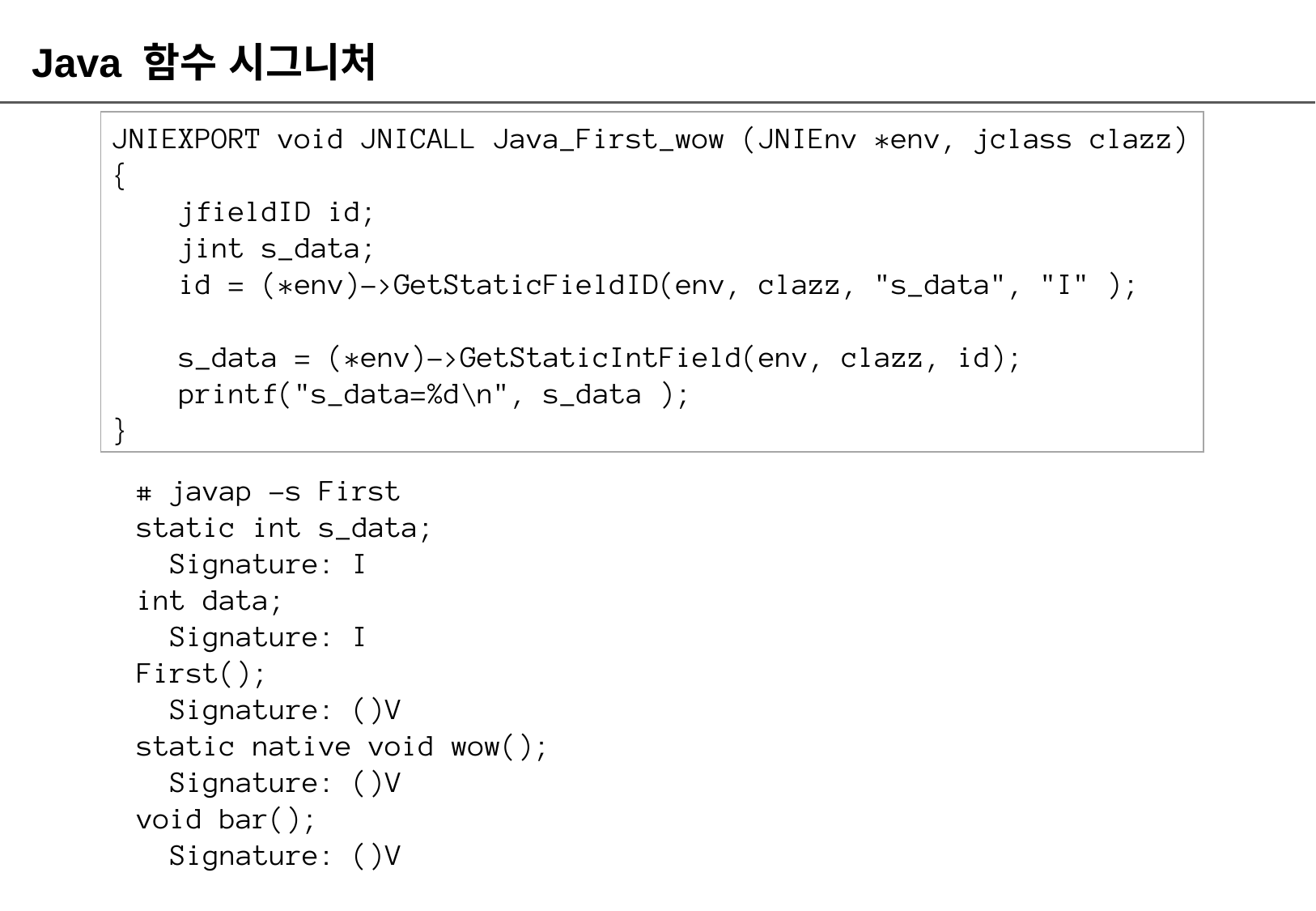

# Java 함수 시그니처
JNIEXPORT void JNICALL Java_First_wow (JNIEnv *env, jclass clazz)
{
    jfieldID id;
    jint s_data;
    id = (*env)->GetStaticFieldID(env, clazz, "s_data", "I" );

    s_data = (*env)->GetStaticIntField(env, clazz, id);
    printf("s_data=%d\n", s_data );
}
# javap -s First
static int s_data;
  Signature: I
int data;
  Signature: I
First();
  Signature: ()V
static native void wow();
  Signature: ()V
void bar();
  Signature: ()V